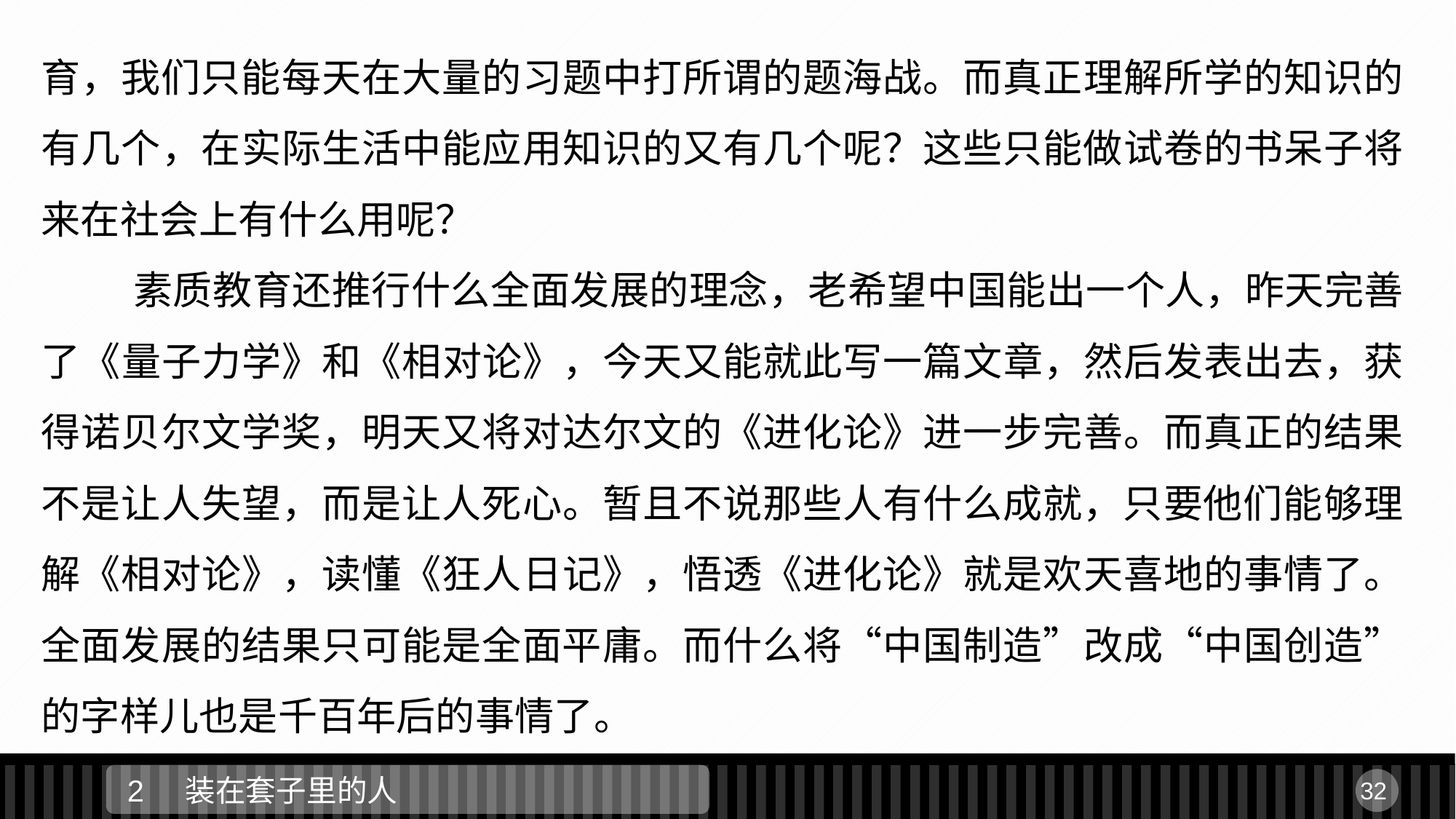

育，我们只能每天在大量的习题中打所谓的题海战。而真正理解所学的知识的有几个，在实际生活中能应用知识的又有几个呢？这些只能做试卷的书呆子将来在社会上有什么用呢？
         素质教育还推行什么全面发展的理念，老希望中国能出一个人，昨天完善了《量子力学》和《相对论》，今天又能就此写一篇文章，然后发表出去，获得诺贝尔文学奖，明天又将对达尔文的《进化论》进一步完善。而真正的结果不是让人失望，而是让人死心。暂且不说那些人有什么成就，只要他们能够理解《相对论》，读懂《狂人日记》，悟透《进化论》就是欢天喜地的事情了。全面发展的结果只可能是全面平庸。而什么将“中国制造”改成“中国创造”的字样儿也是千百年后的事情了。